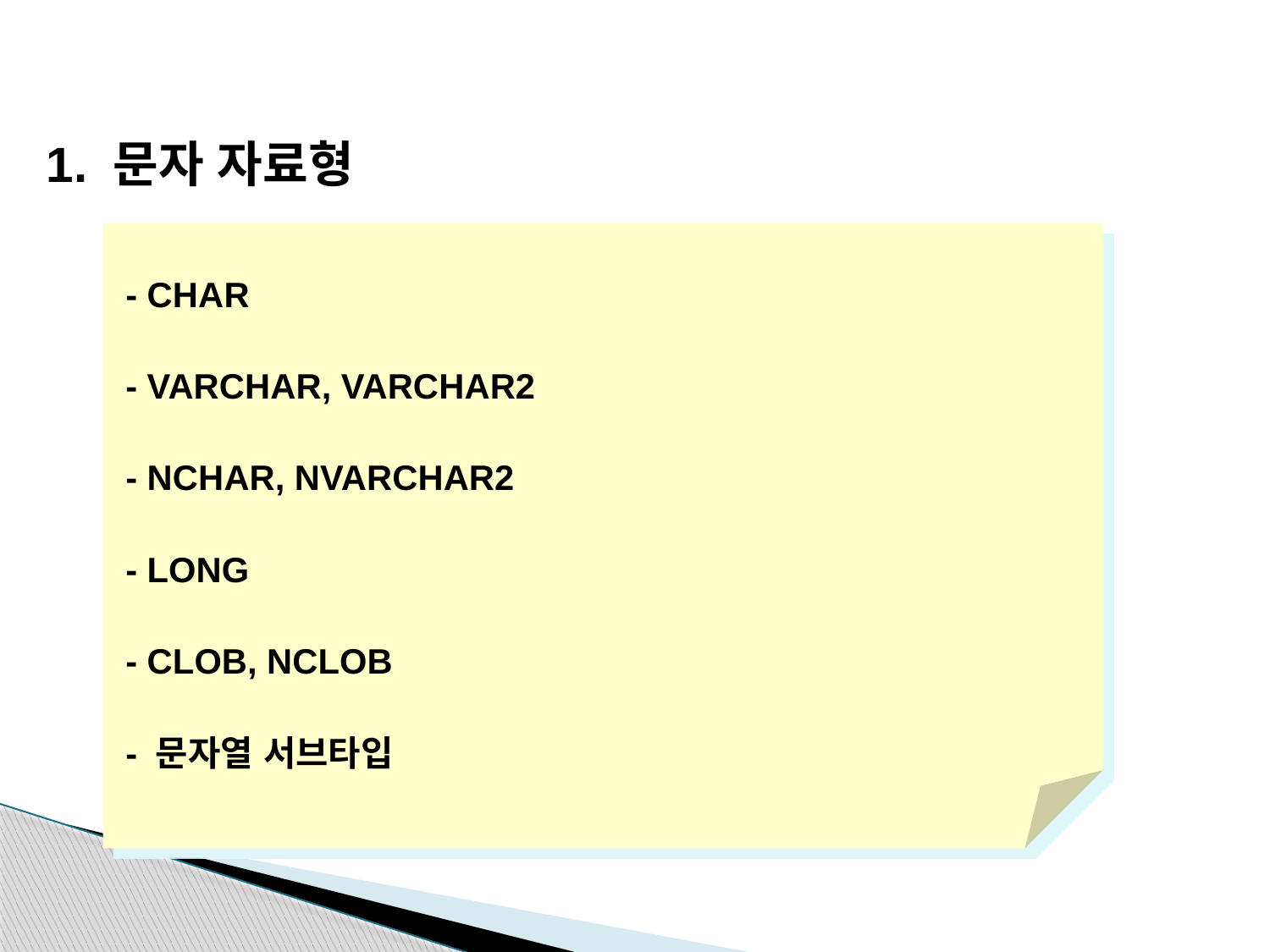

1. 문자 자료형
- CHAR
- VARCHAR, VARCHAR2
- NCHAR, NVARCHAR2
- LONG
- CLOB, NCLOB
- 문자열 서브타입